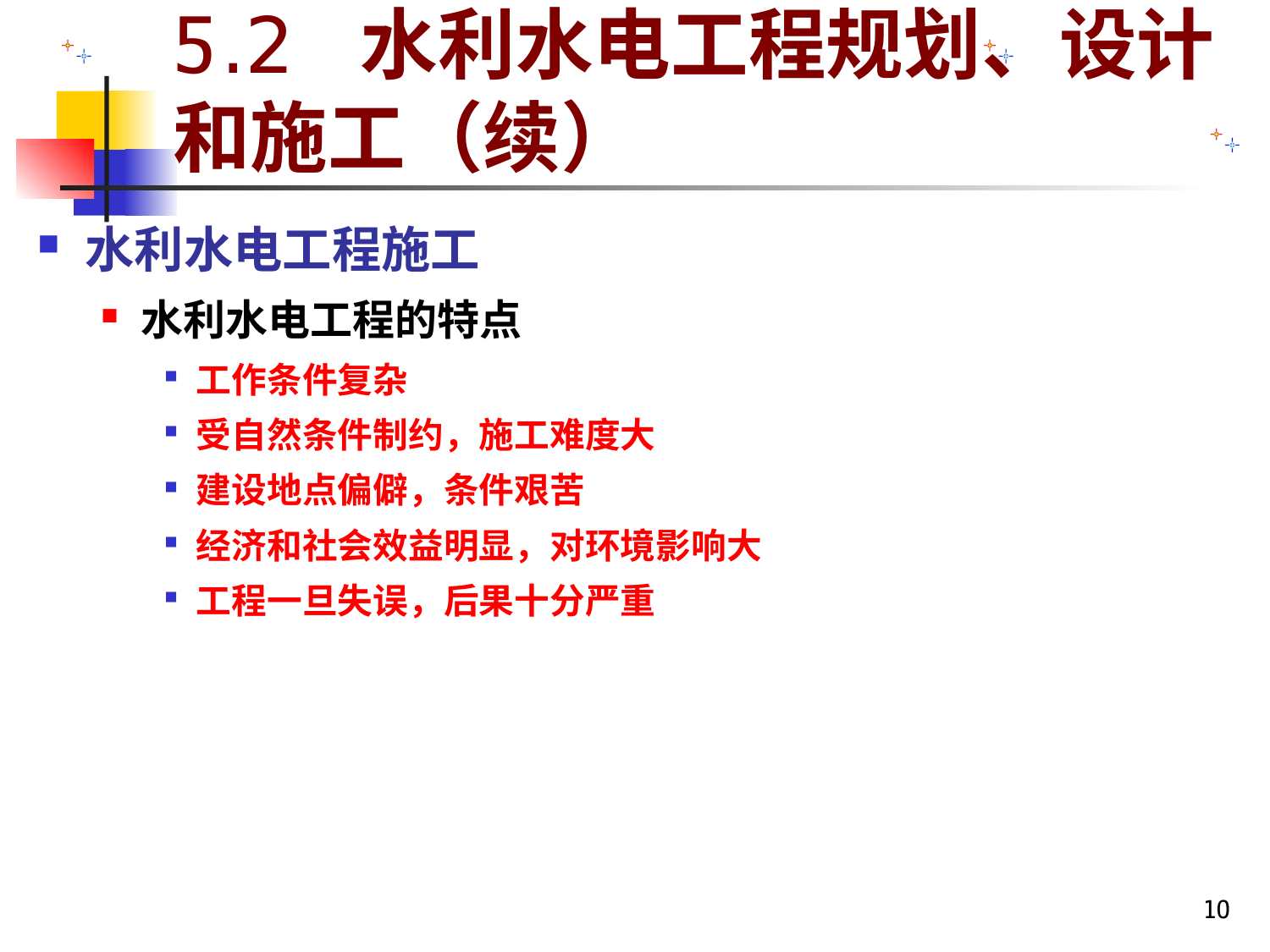

# 5.2  水利水电工程规划、设计和施工（续）
水利水电工程施工
水利水电工程的特点
工作条件复杂
受自然条件制约，施工难度大
建设地点偏僻，条件艰苦
经济和社会效益明显，对环境影响大
工程一旦失误，后果十分严重

10